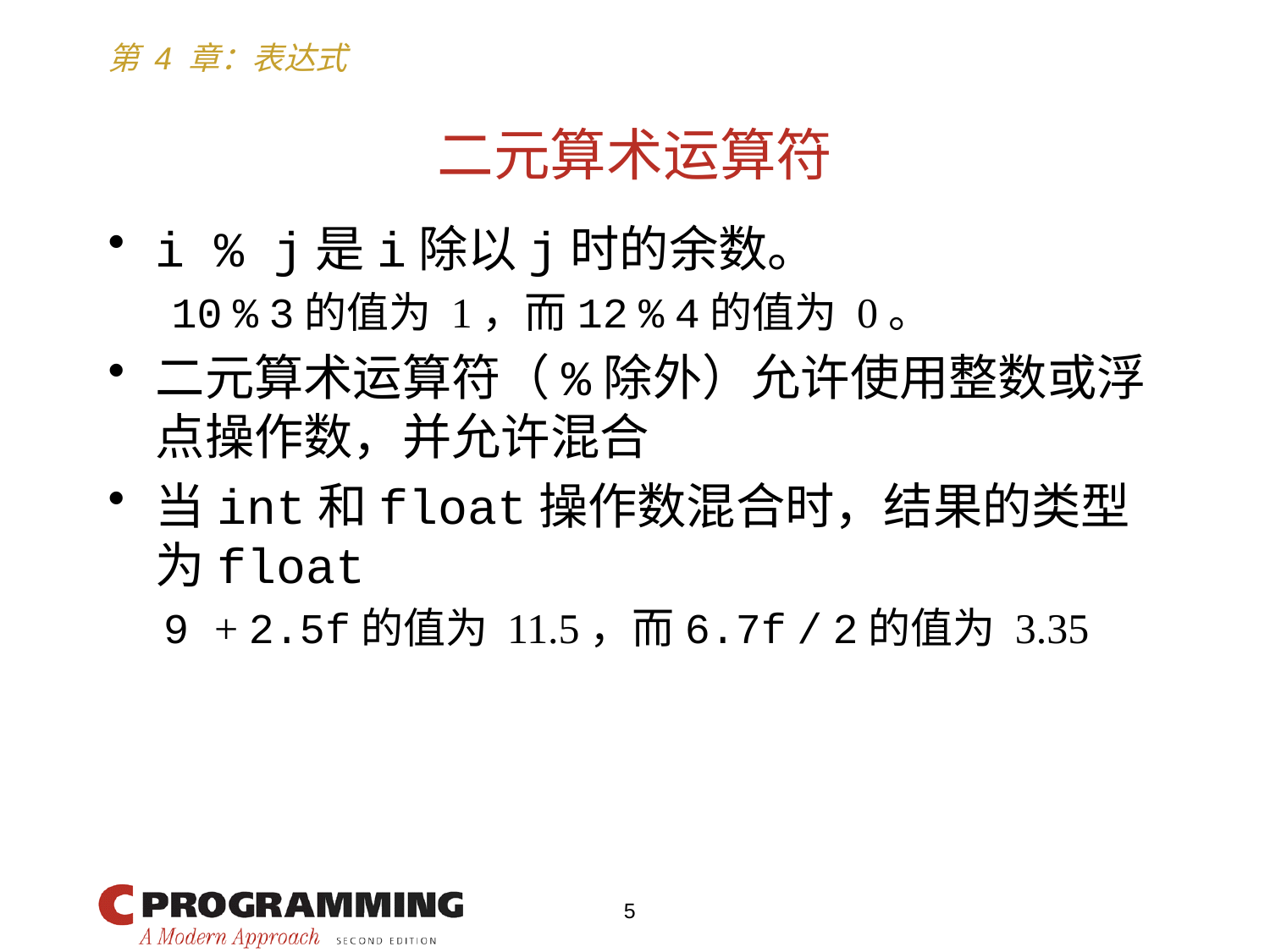

# 二元算术运算符
i % j是i除以j时的余数。
10 % 3的值为 1，而12 % 4的值为 0。
二元算术运算符（%除外）允许使用整数或浮点操作数，并允许混合
当int和float操作数混合时，结果的类型为float
9 + 2.5f的值为 11.5，而6.7f / 2的值为 3.35

5